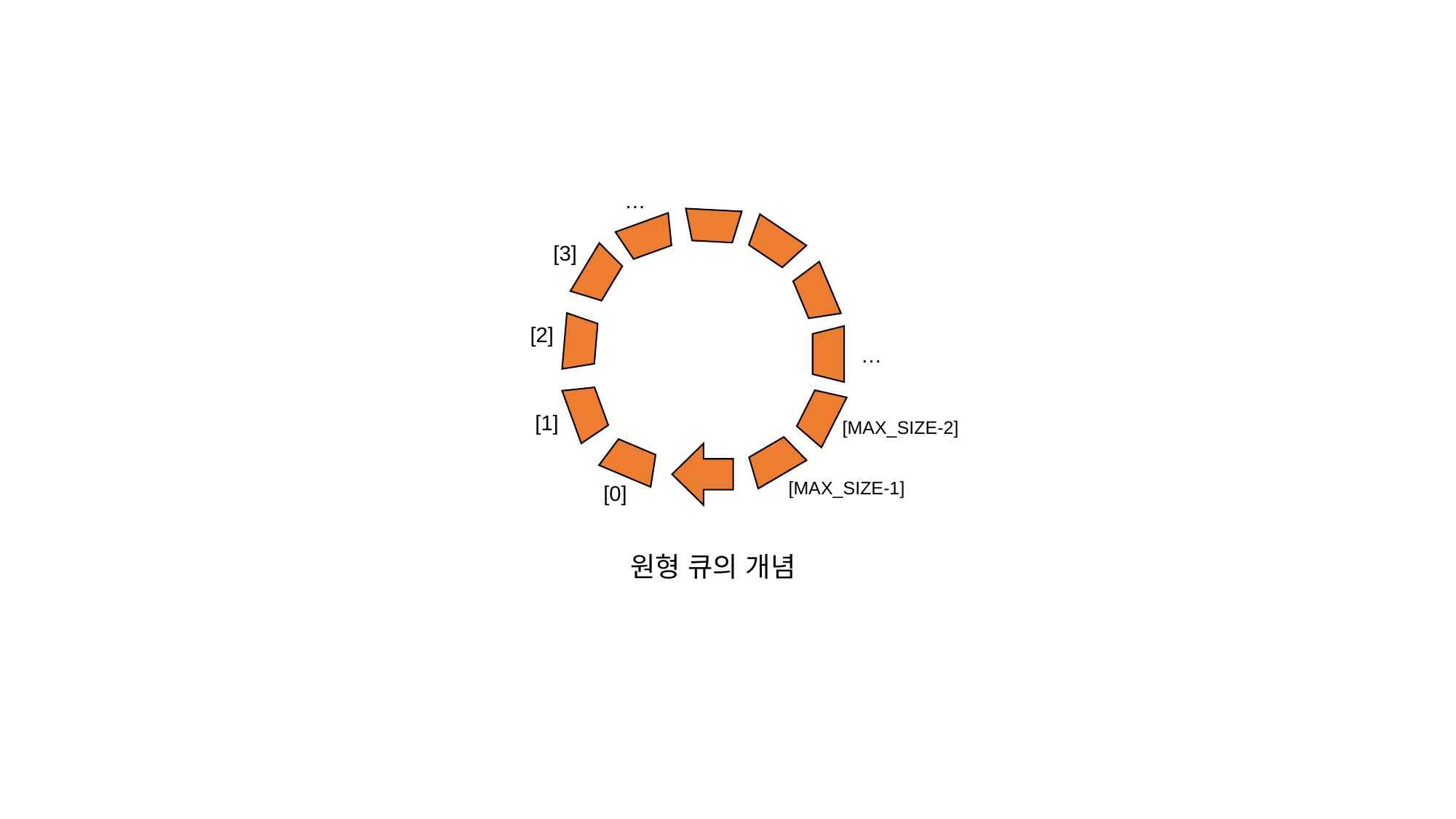

…

[3]

[2]

…

[1]
[MAX_SIZE-2]

[MAX_SIZE-1]
[0]
원형 큐의 개념